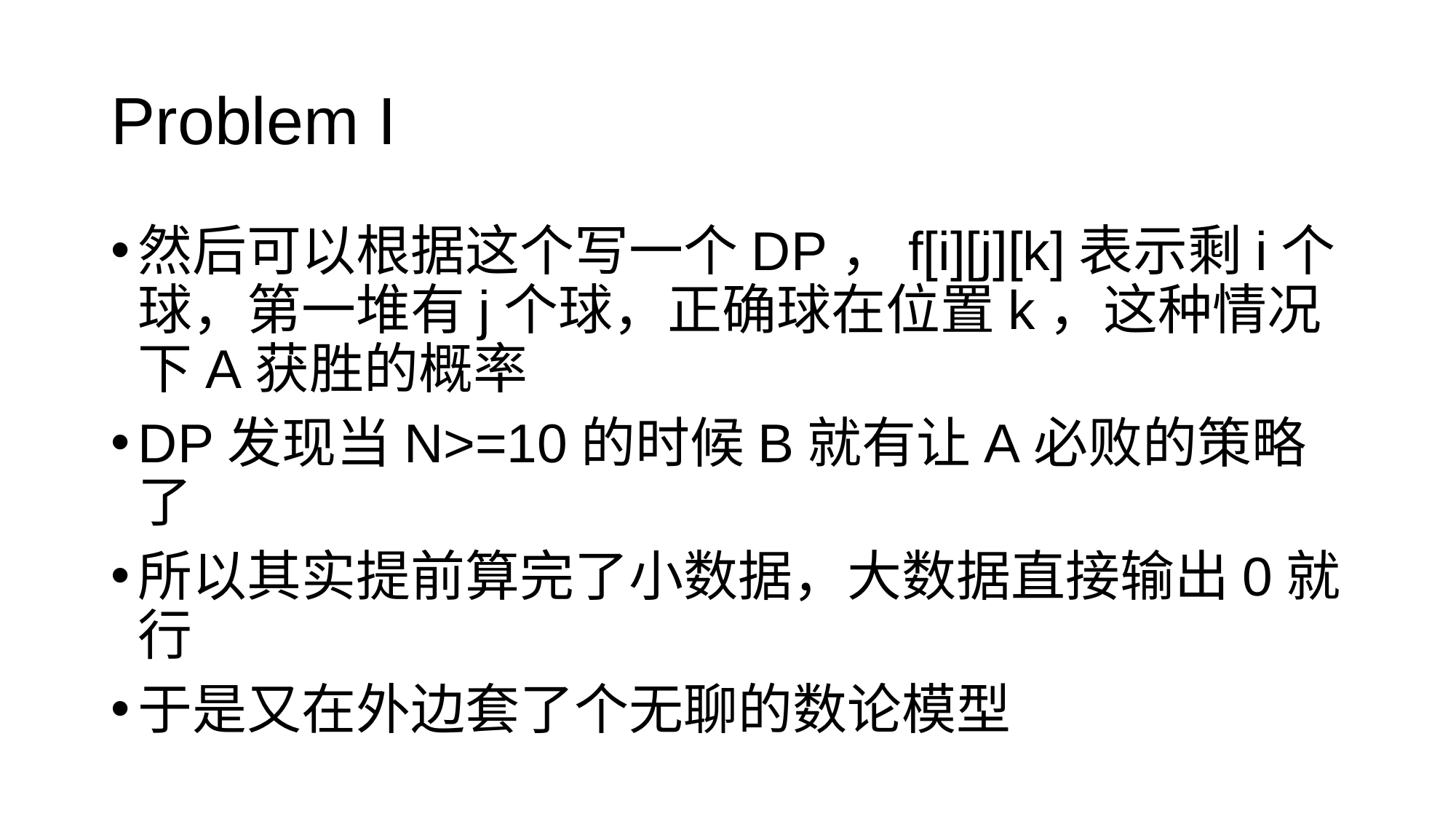

# Problem I
然后可以根据这个写一个DP，f[i][j][k]表示剩i个球，第一堆有j个球，正确球在位置k，这种情况下A获胜的概率
DP发现当N>=10的时候B就有让A必败的策略了
所以其实提前算完了小数据，大数据直接输出0就行
于是又在外边套了个无聊的数论模型